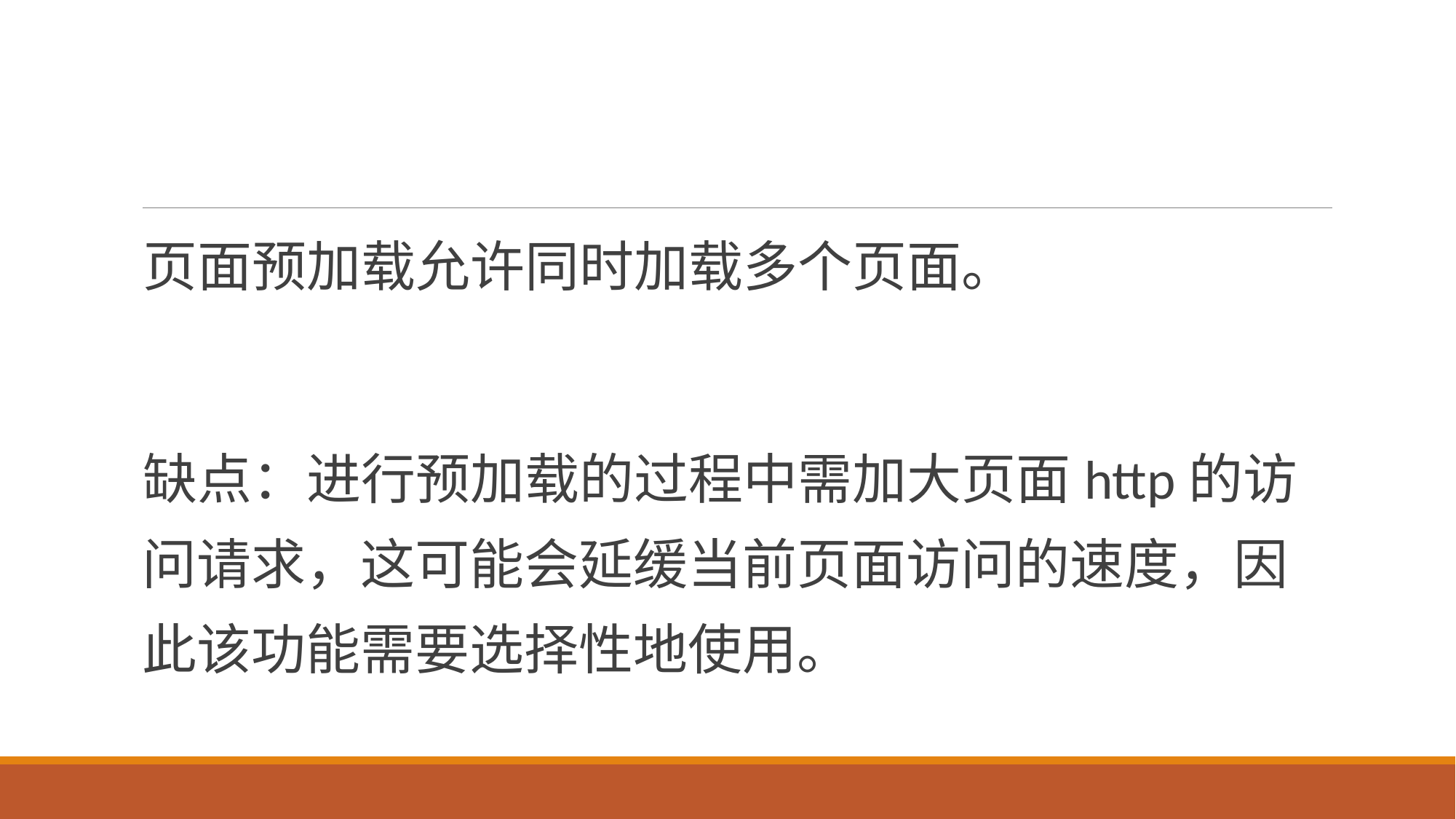

页面预加载允许同时加载多个页面。

缺点：进行预加载的过程中需加大页面http的访问请求，这可能会延缓当前页面访问的速度，因此该功能需要选择性地使用。